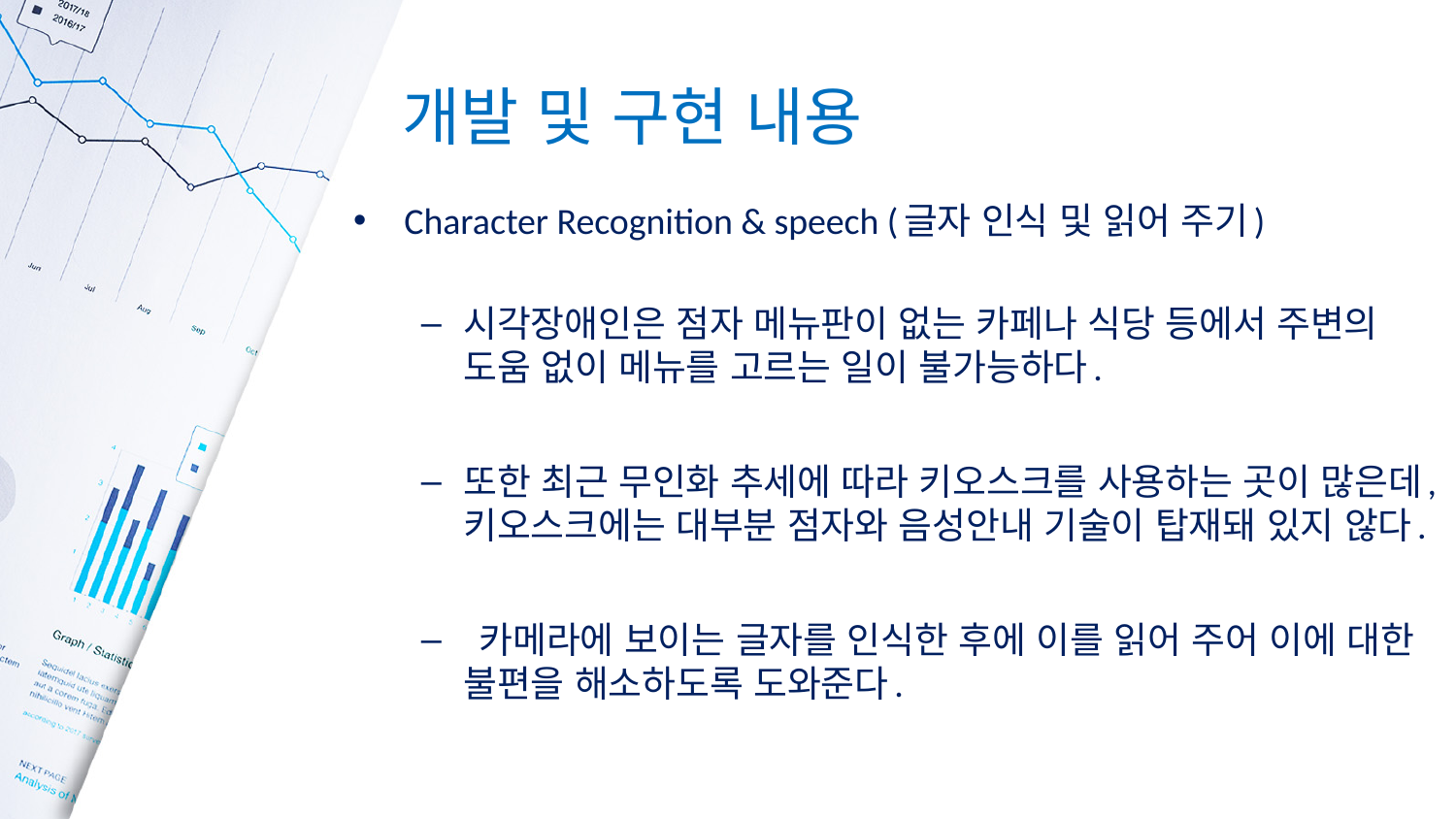

# 개발 및 구현 내용
Character Recognition & speech (글자 인식 및 읽어 주기)

시각장애인은 점자 메뉴판이 없는 카페나 식당 등에서 주변의 도움 없이 메뉴를 고르는 일이 불가능하다.

또한 최근 무인화 추세에 따라 키오스크를 사용하는 곳이 많은데, 키오스크에는 대부분 점자와 음성안내 기술이 탑재돼 있지 않다.

 카메라에 보이는 글자를 인식한 후에 이를 읽어 주어 이에 대한 불편을 해소하도록 도와준다.